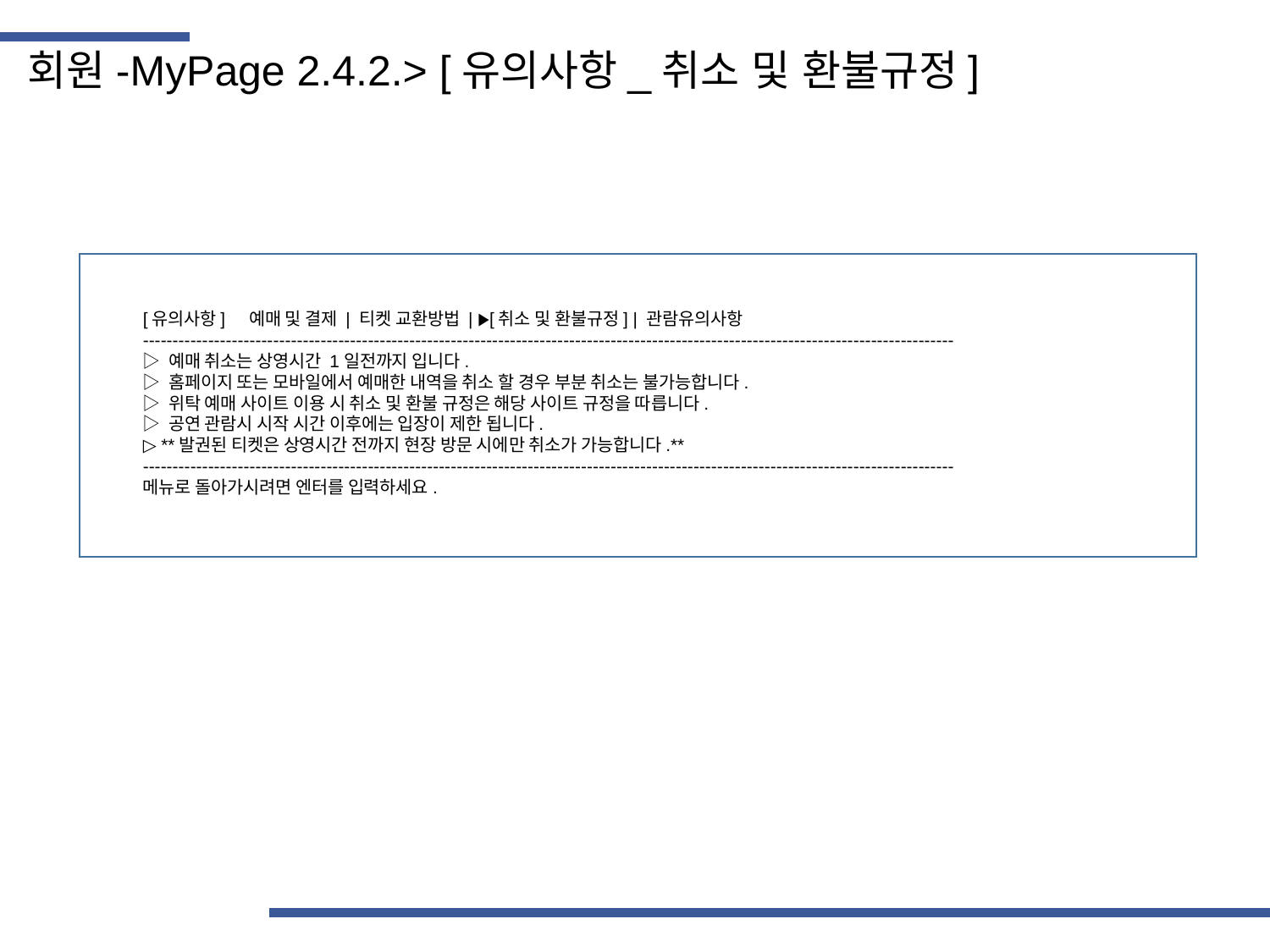

회원-MyPage 2.4.2.> [유의사항_취소 및 환불규정]

[유의사항]    예매 및 결제 | 티켓 교환방법 | ▶[취소 및 환불규정] | 관람유의사항
-----------------------------------------------------------------------------------------------------------------------------------------
▷ 예매 취소는 상영시간 1일전까지 입니다.
▷ 홈페이지 또는 모바일에서 예매한 내역을 취소 할 경우 부분 취소는 불가능합니다.
▷ 위탁 예매 사이트 이용 시 취소 및 환불 규정은 해당 사이트 규정을 따릅니다.
▷ 공연 관람시 시작 시간 이후에는 입장이 제한 됩니다.
▷ **발권된 티켓은 상영시간 전까지 현장 방문 시에만 취소가 가능합니다.**
-----------------------------------------------------------------------------------------------------------------------------------------
메뉴로 돌아가시려면 엔터를 입력하세요.